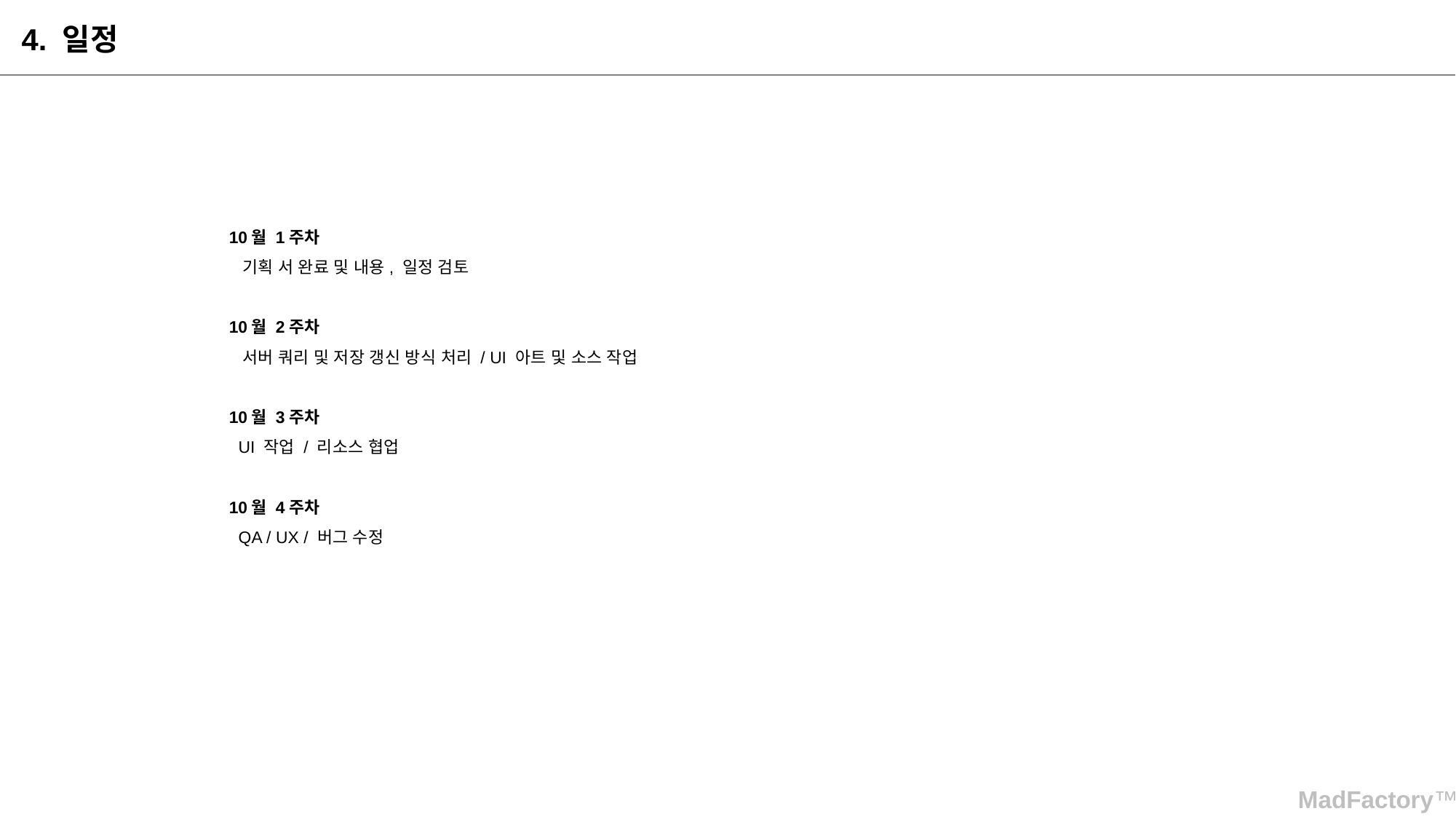

4. 일정
10월 1주차
  기획 서 완료 및 내용, 일정 검토

10월 2주차
  서버 쿼리 및 저장 갱신 방식 처리 / UI 아트 및 소스 작업

10월 3주차
  UI 작업 / 리소스 협업

10월 4주차
  QA / UX / 버그 수정
MadFactory™